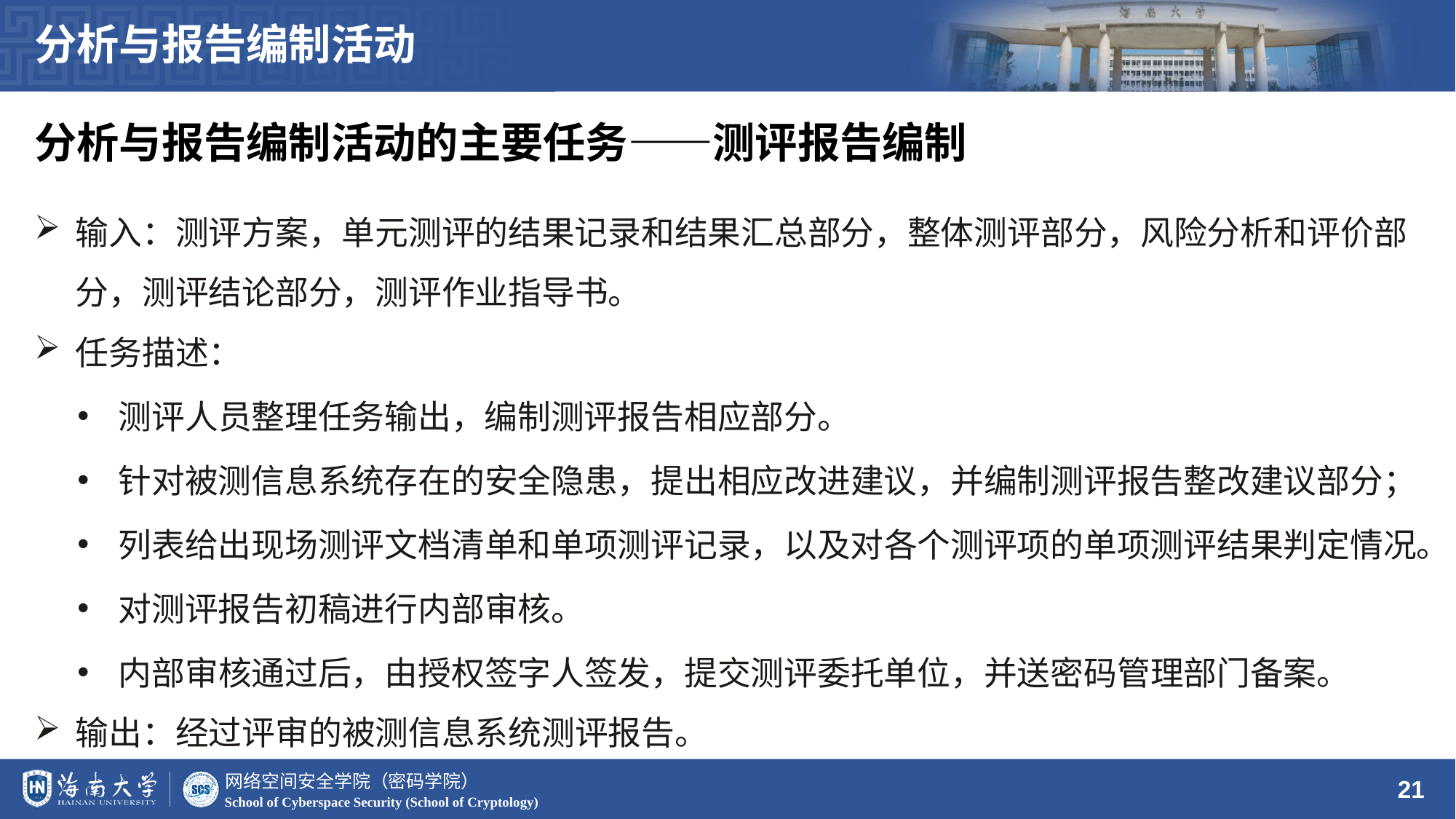

分析与报告编制活动
分析与报告编制活动的主要任务——测评报告编制
输入：测评方案，单元测评的结果记录和结果汇总部分，整体测评部分，风险分析和评价部分，测评结论部分，测评作业指导书。
任务描述：
测评人员整理任务输出，编制测评报告相应部分。
针对被测信息系统存在的安全隐患，提出相应改进建议，并编制测评报告整改建议部分；
列表给出现场测评文档清单和单项测评记录，以及对各个测评项的单项测评结果判定情况。
对测评报告初稿进行内部审核。
内部审核通过后，由授权签字人签发，提交测评委托单位，并送密码管理部门备案。
输出：经过评审的被测信息系统测评报告。
21